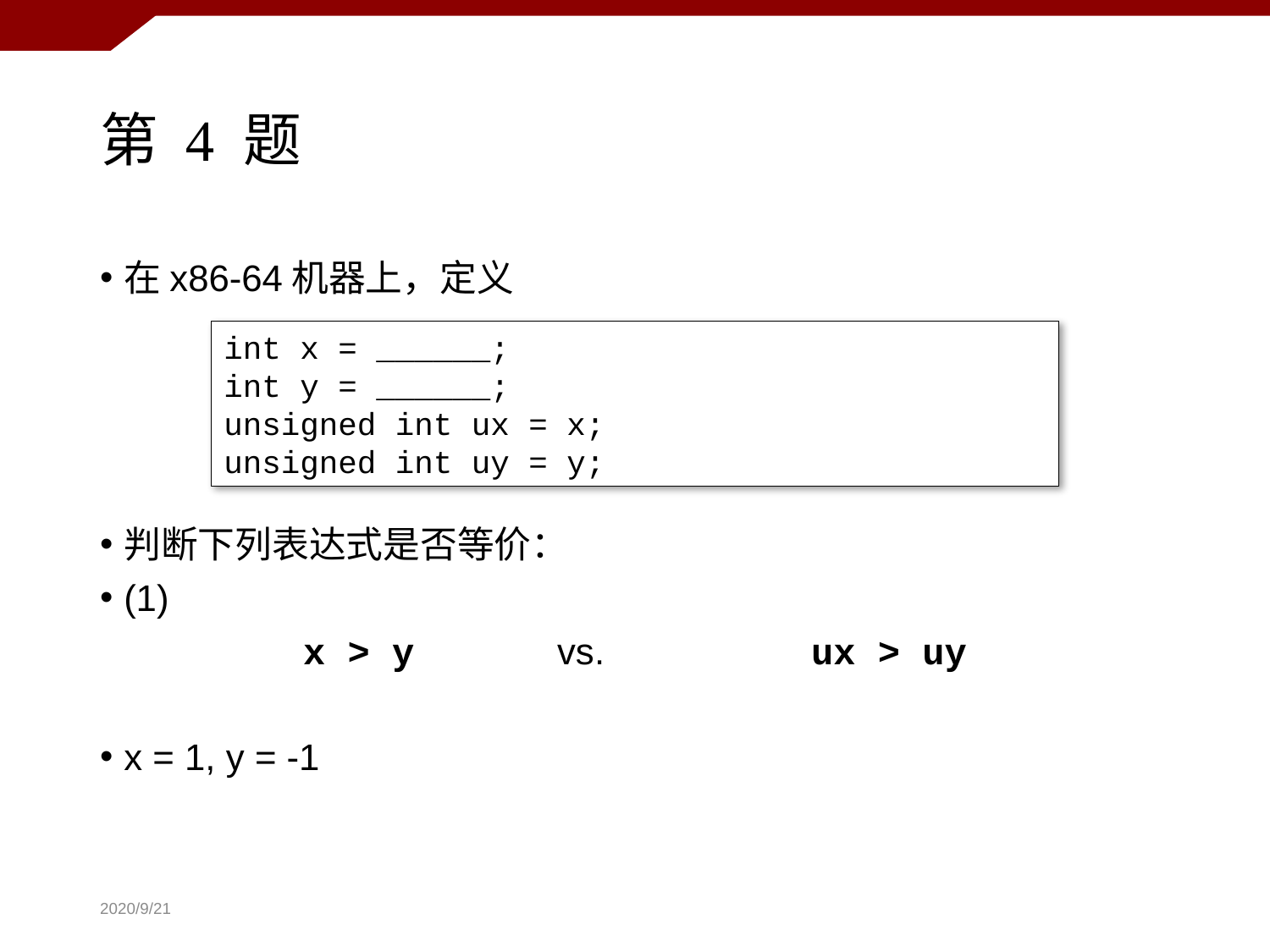

# 第 4 题
在x86-64机器上，定义

判断下列表达式是否等价：
(1)
x > y		vs.		ux > uy

x = 1, y = -1
int x = ______;
int y = ______;
unsigned int ux = x;
unsigned int uy = y;
2020/9/21